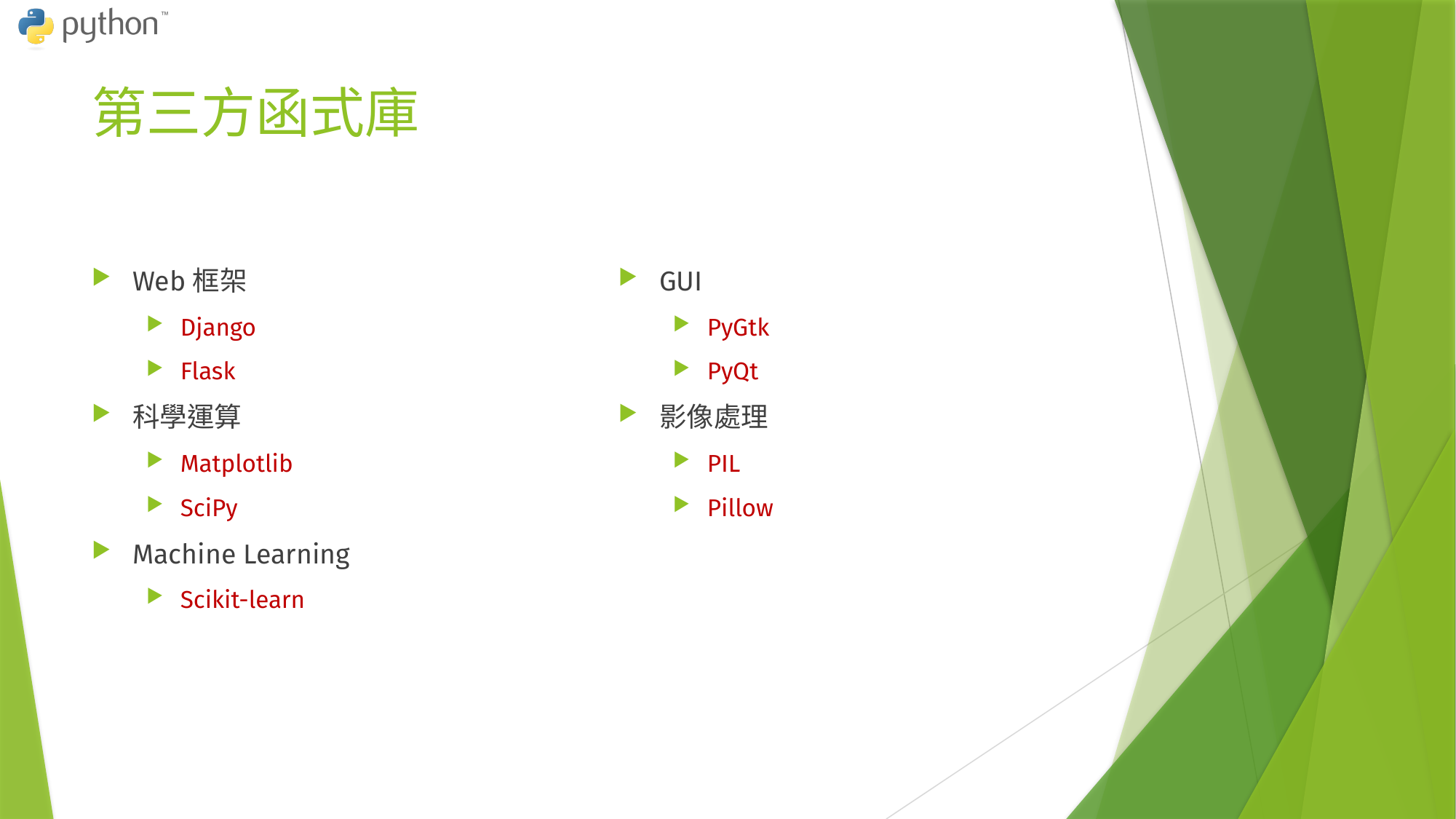

# 第三方函式庫
Web框架
Django
Flask
科學運算
Matplotlib
SciPy
Machine Learning
Scikit-learn
GUI
PyGtk
PyQt
影像處理
PIL
Pillow